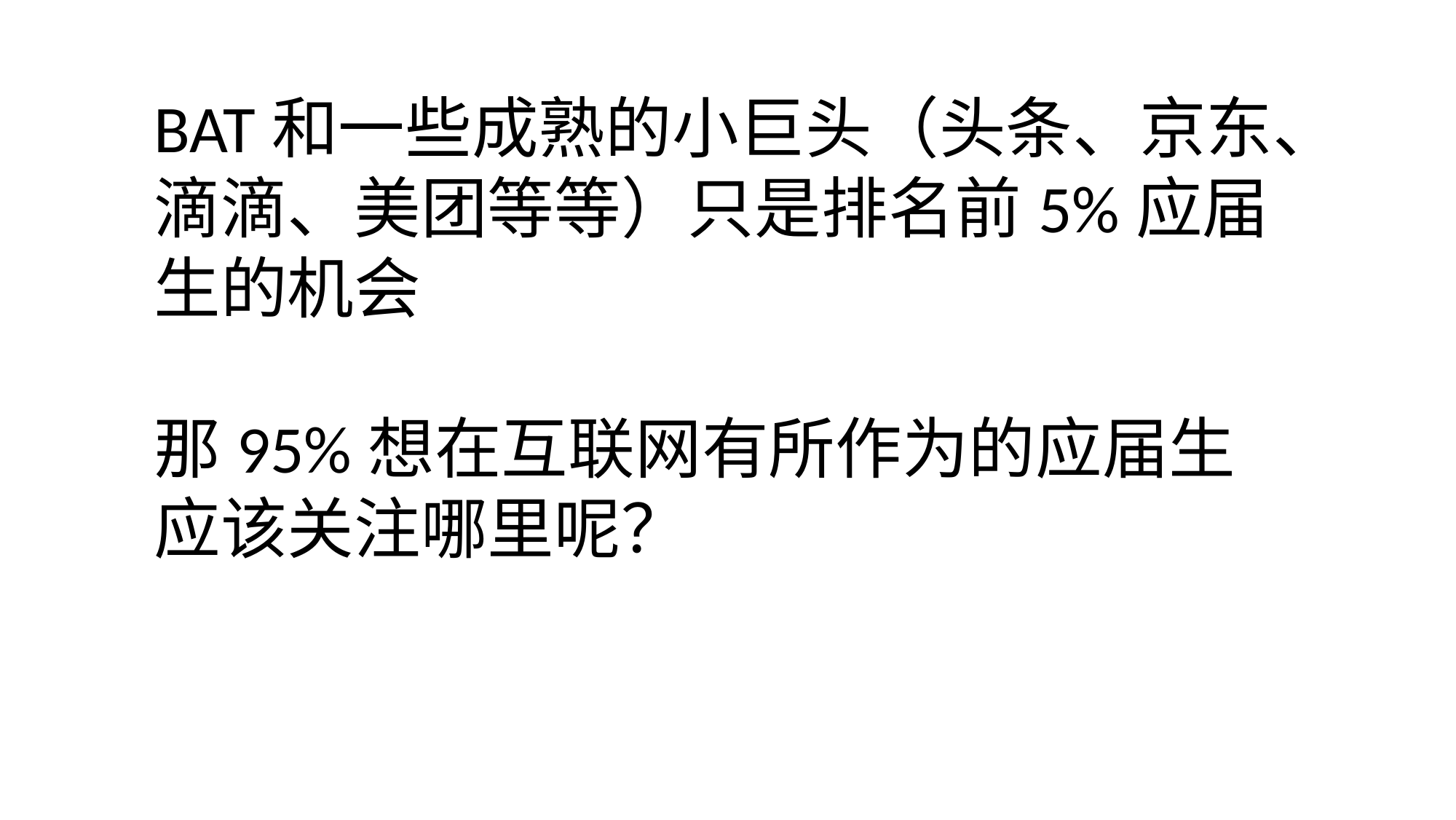

BAT和一些成熟的小巨头（头条、京东、滴滴、美团等等）只是排名前5%应届生的机会

那95%想在互联网有所作为的应届生应该关注哪里呢？